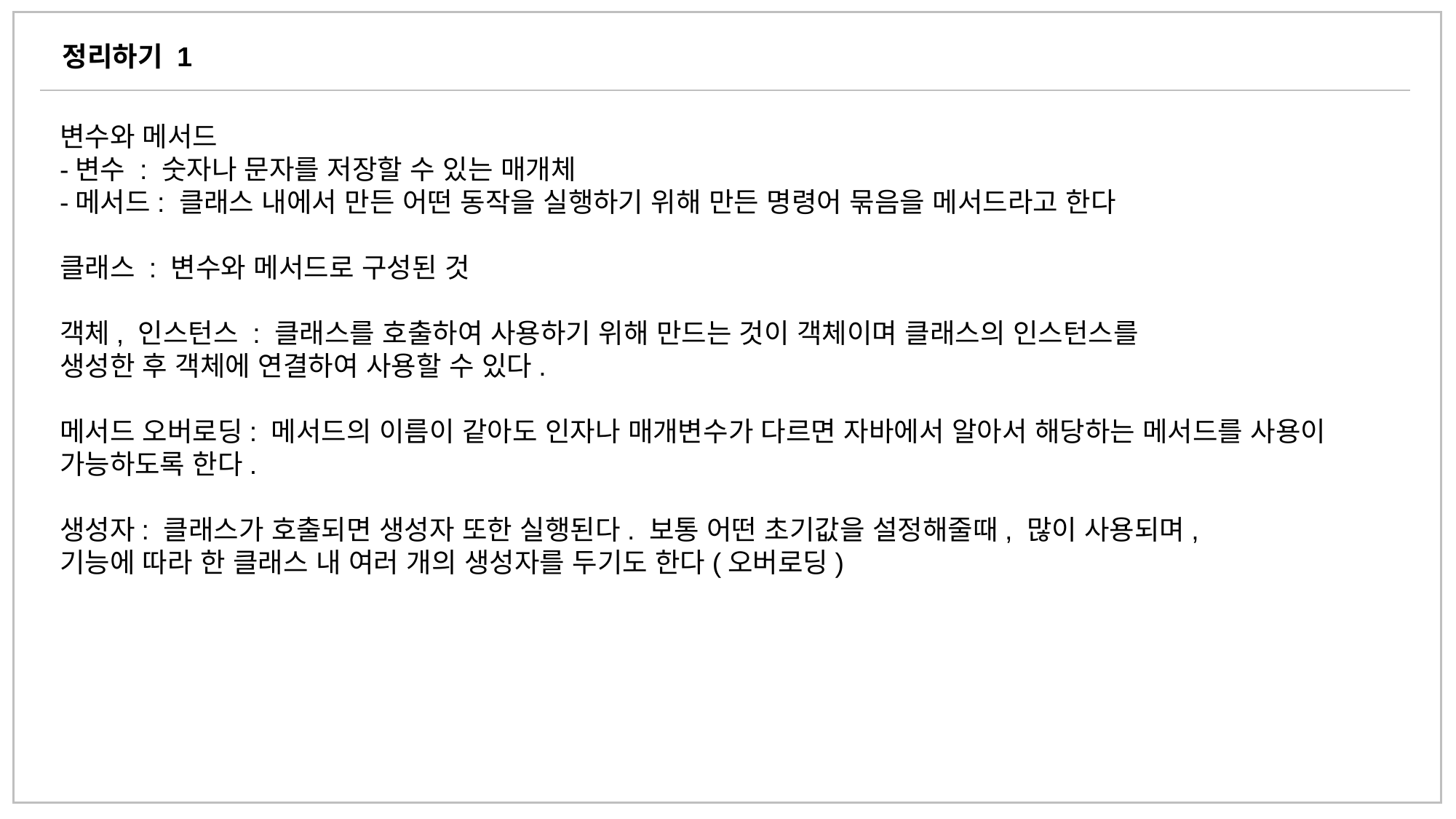

정리하기 1
변수와 메서드
-변수 : 숫자나 문자를 저장할 수 있는 매개체
-메서드: 클래스 내에서 만든 어떤 동작을 실행하기 위해 만든 명령어 묶음을 메서드라고 한다

클래스 : 변수와 메서드로 구성된 것

객체, 인스턴스 : 클래스를 호출하여 사용하기 위해 만드는 것이 객체이며 클래스의 인스턴스를
생성한 후 객체에 연결하여 사용할 수 있다.

메서드 오버로딩: 메서드의 이름이 같아도 인자나 매개변수가 다르면 자바에서 알아서 해당하는 메서드를 사용이 가능하도록 한다.

생성자: 클래스가 호출되면 생성자 또한 실행된다. 보통 어떤 초기값을 설정해줄때, 많이 사용되며,
기능에 따라 한 클래스 내 여러 개의 생성자를 두기도 한다(오버로딩)